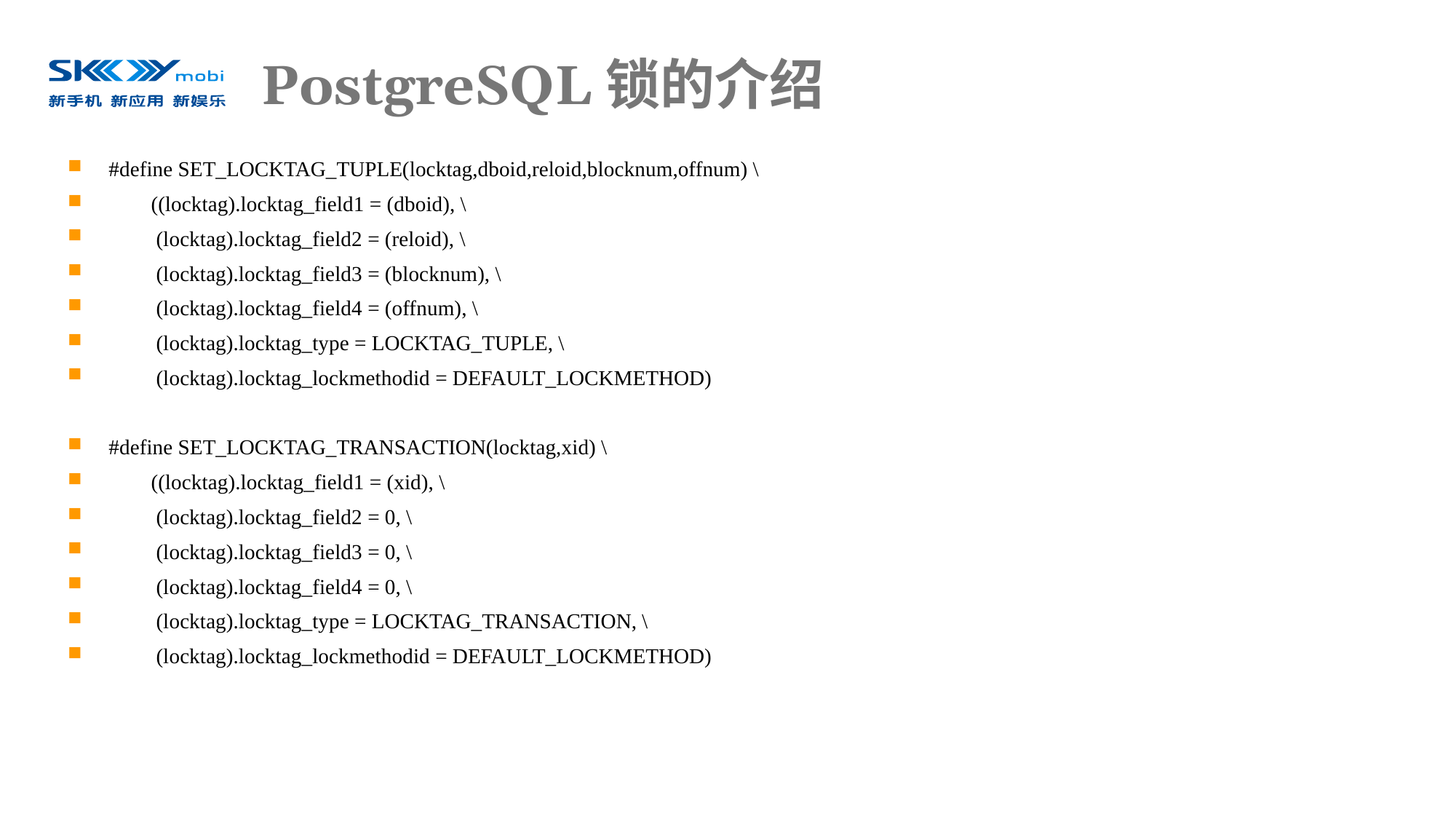

# PostgreSQL锁的介绍
#define SET_LOCKTAG_TUPLE(locktag,dboid,reloid,blocknum,offnum) \
        ((locktag).locktag_field1 = (dboid), \
         (locktag).locktag_field2 = (reloid), \
         (locktag).locktag_field3 = (blocknum), \
         (locktag).locktag_field4 = (offnum), \
         (locktag).locktag_type = LOCKTAG_TUPLE, \
         (locktag).locktag_lockmethodid = DEFAULT_LOCKMETHOD)

#define SET_LOCKTAG_TRANSACTION(locktag,xid) \
        ((locktag).locktag_field1 = (xid), \
         (locktag).locktag_field2 = 0, \
         (locktag).locktag_field3 = 0, \
         (locktag).locktag_field4 = 0, \
         (locktag).locktag_type = LOCKTAG_TRANSACTION, \
         (locktag).locktag_lockmethodid = DEFAULT_LOCKMETHOD)